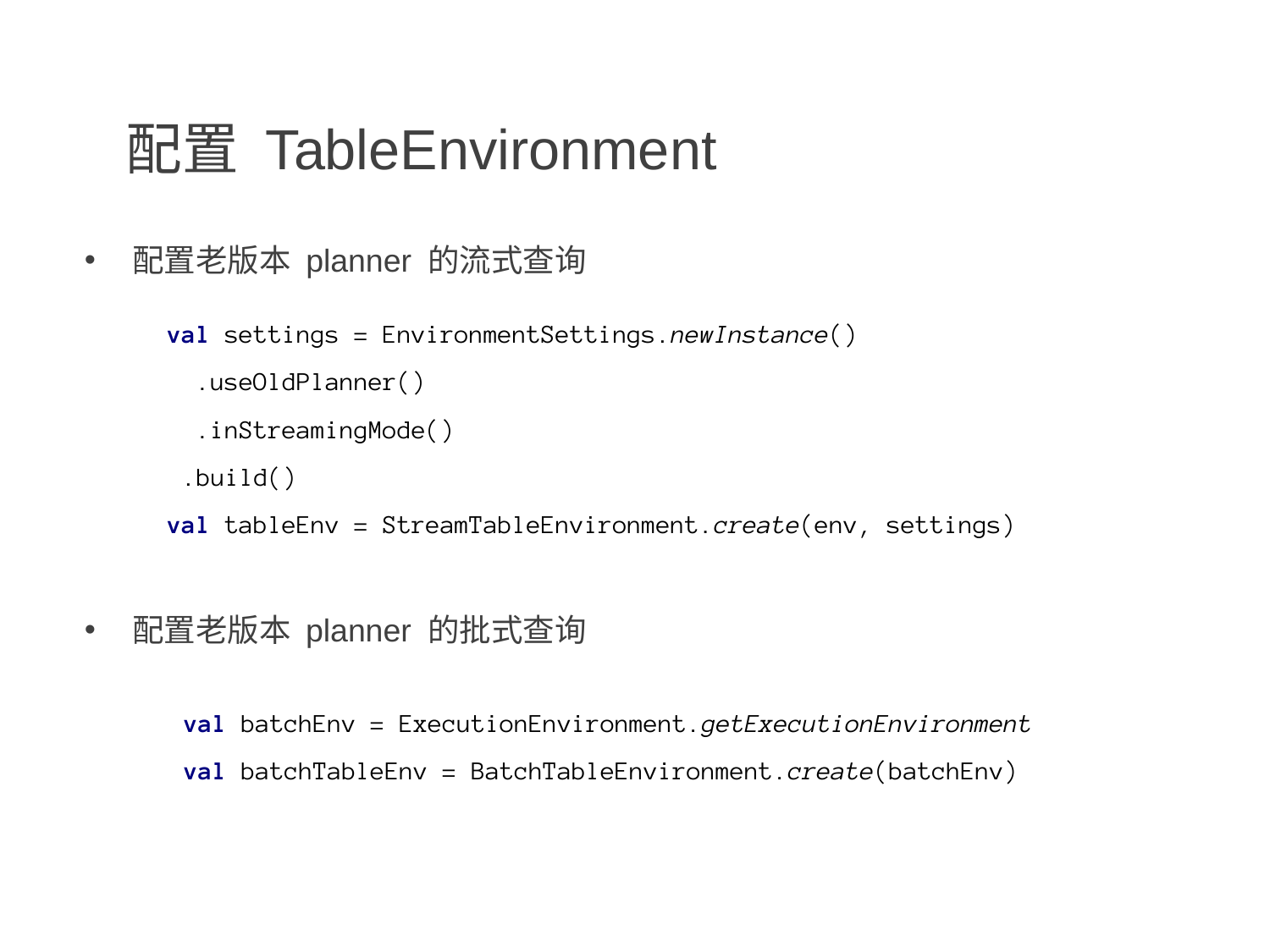

# 配置 TableEnvironment
配置老版本 planner 的流式查询
val settings = EnvironmentSettings.newInstance()
  .useOldPlanner()
  .inStreamingMode()
  .build()
val tableEnv = StreamTableEnvironment.create(env, settings)
配置老版本 planner 的批式查询
val batchEnv = ExecutionEnvironment.getExecutionEnvironment
val batchTableEnv = BatchTableEnvironment.create(batchEnv)